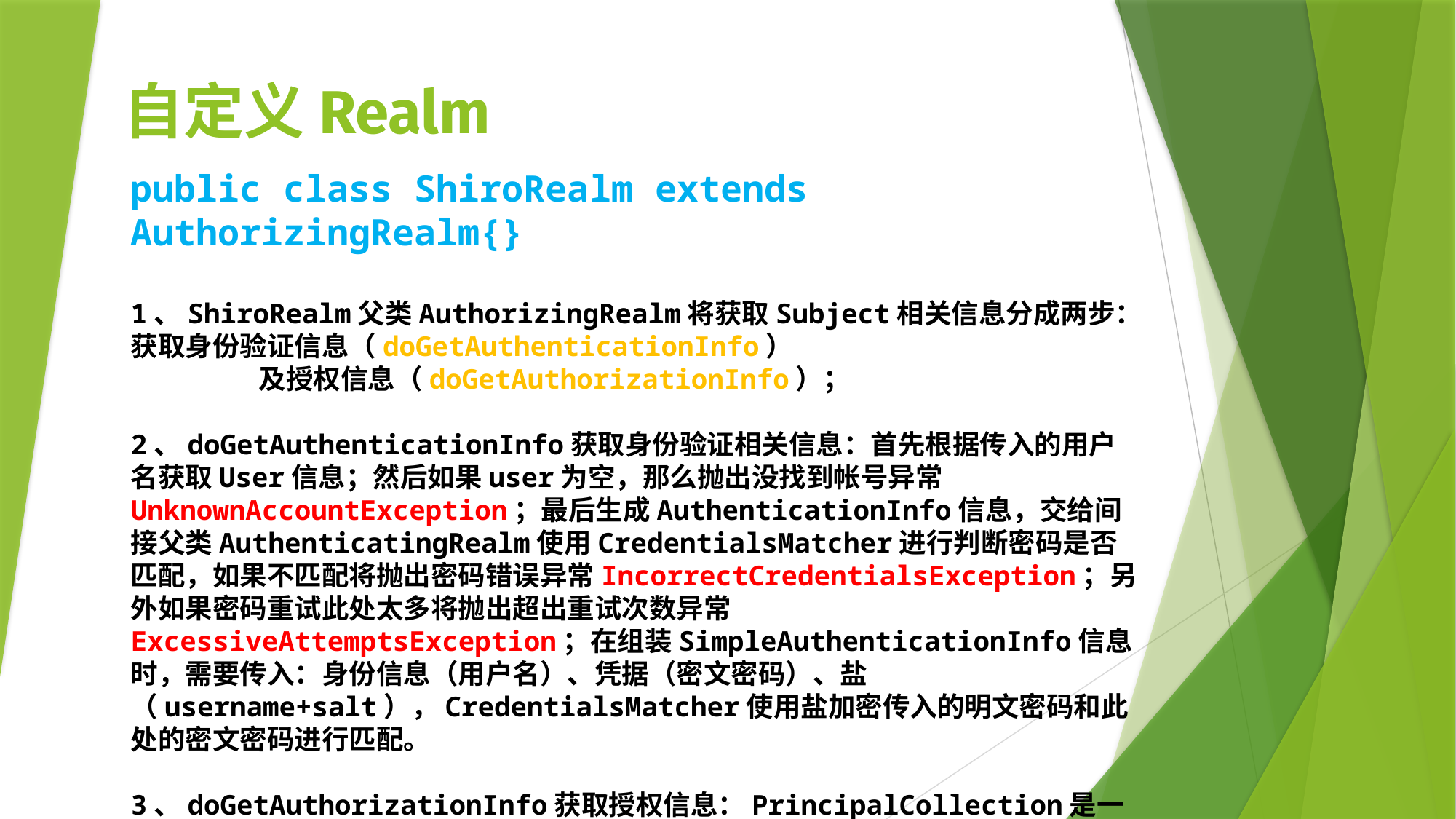

自定义Realm
public class ShiroRealm extends AuthorizingRealm{}

1、ShiroRealm父类AuthorizingRealm将获取Subject相关信息分成两步：
获取身份验证信息（doGetAuthenticationInfo）
	  及授权信息（doGetAuthorizationInfo）；

2、doGetAuthenticationInfo获取身份验证相关信息：首先根据传入的用户名获取User信息；然后如果user为空，那么抛出没找到帐号异常UnknownAccountException；最后生成AuthenticationInfo信息，交给间接父类AuthenticatingRealm使用CredentialsMatcher进行判断密码是否匹配，如果不匹配将抛出密码错误异常IncorrectCredentialsException；另外如果密码重试此处太多将抛出超出重试次数异常ExcessiveAttemptsException；在组装SimpleAuthenticationInfo信息时，需要传入：身份信息（用户名）、凭据（密文密码）、盐（username+salt），CredentialsMatcher使用盐加密传入的明文密码和此处的密文密码进行匹配。

3、doGetAuthorizationInfo获取授权信息：PrincipalCollection是一个身份集合，因为我们现在就一个Realm，所以直接调用getPrimaryPrincipal得到之前传入的用户名即可；然后根据用户名调用UserDao接口获取角色及权限信息。